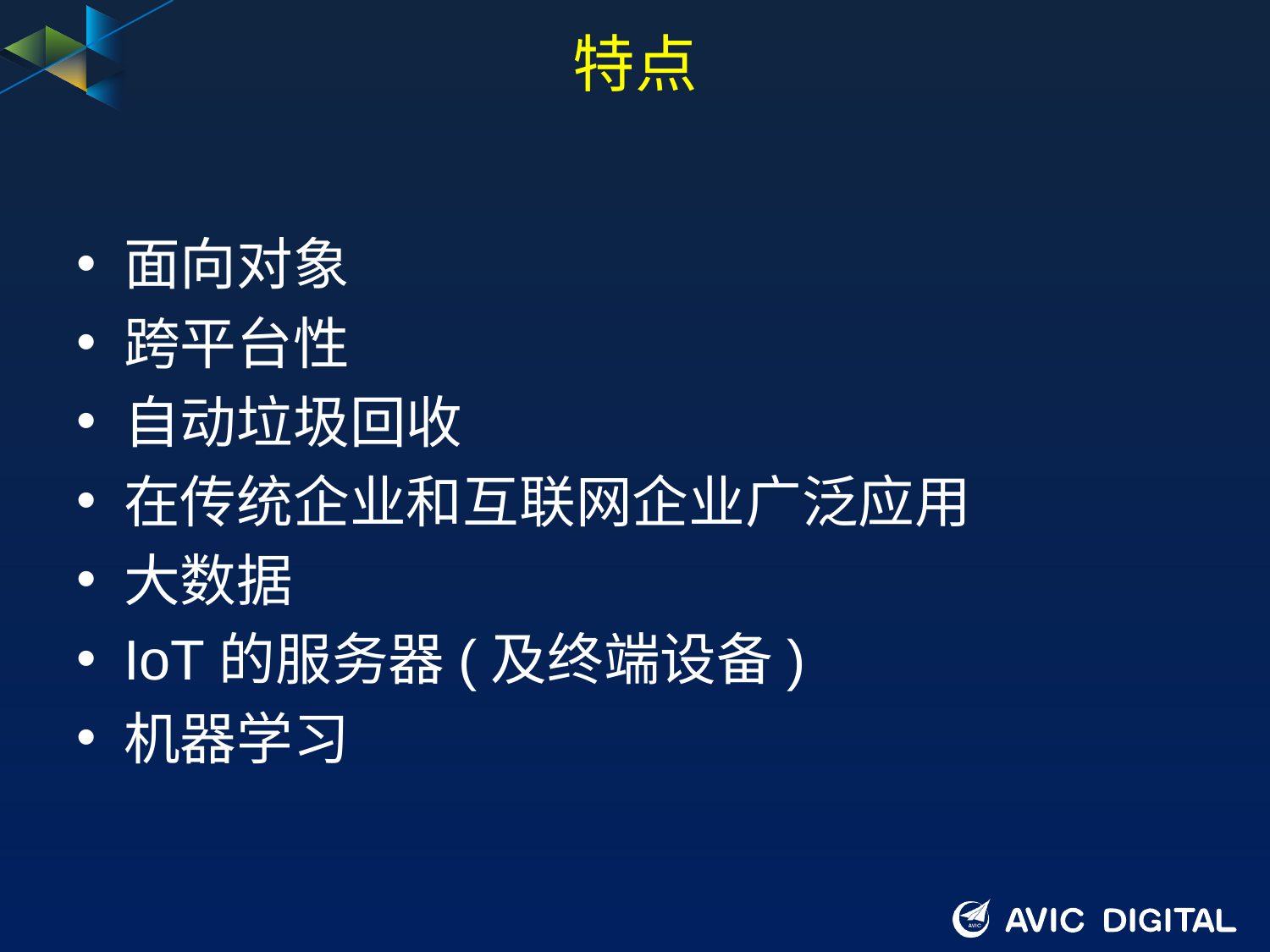

# 特点
面向对象
跨平台性
自动垃圾回收
在传统企业和互联网企业广泛应用
大数据
IoT的服务器(及终端设备)
机器学习